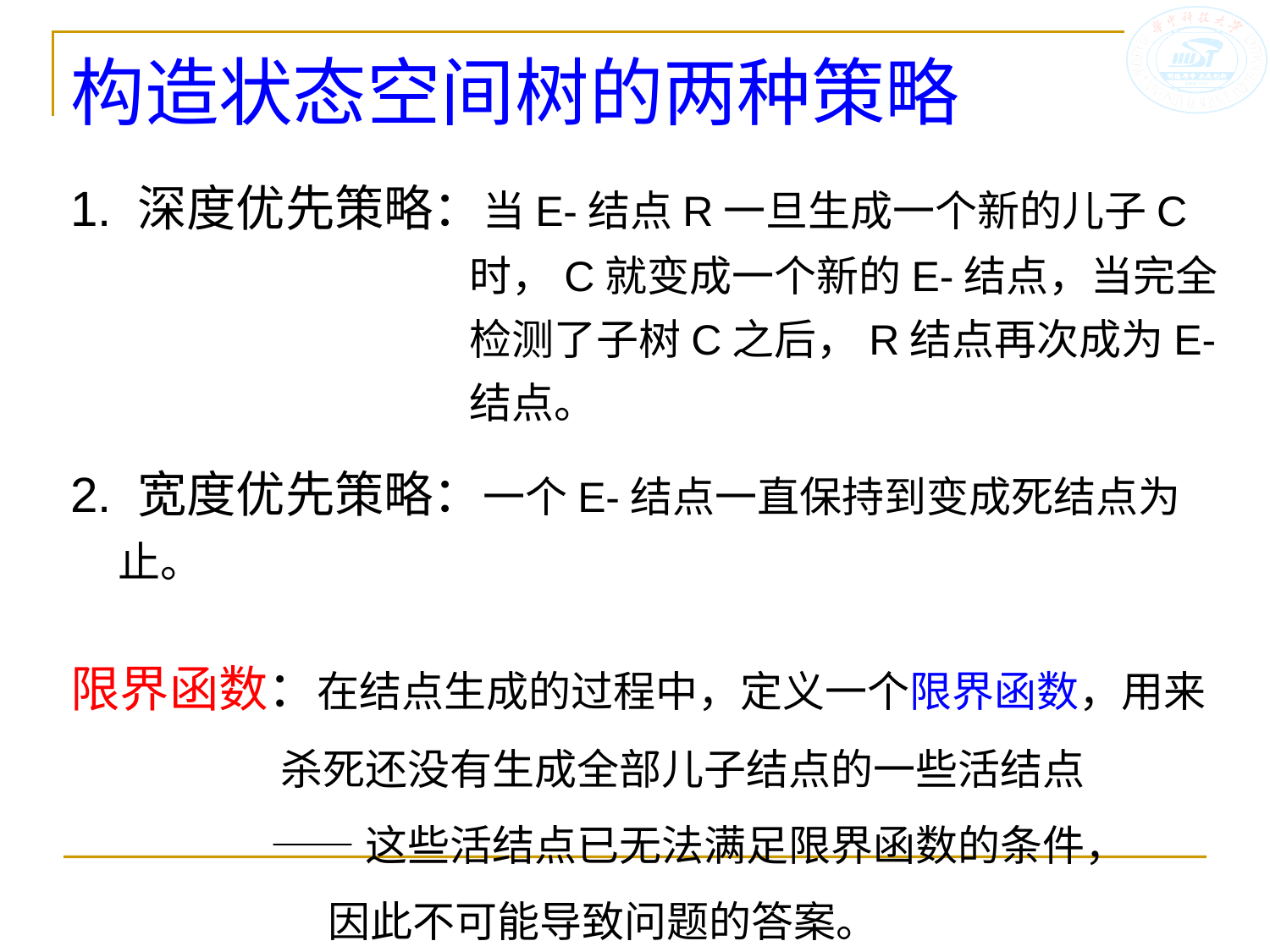

# 构造状态空间树的两种策略
1. 深度优先策略：当E-结点R一旦生成一个新的儿子C时，C就变成一个新的E-结点，当完全检测了子树C之后，R结点再次成为E-结点。
2. 宽度优先策略：一个E-结点一直保持到变成死结点为止。
限界函数：在结点生成的过程中，定义一个限界函数，用来
                     杀死还没有生成全部儿子结点的一些活结点
                     ——这些活结点已无法满足限界函数的条件，
                          因此不可能导致问题的答案。